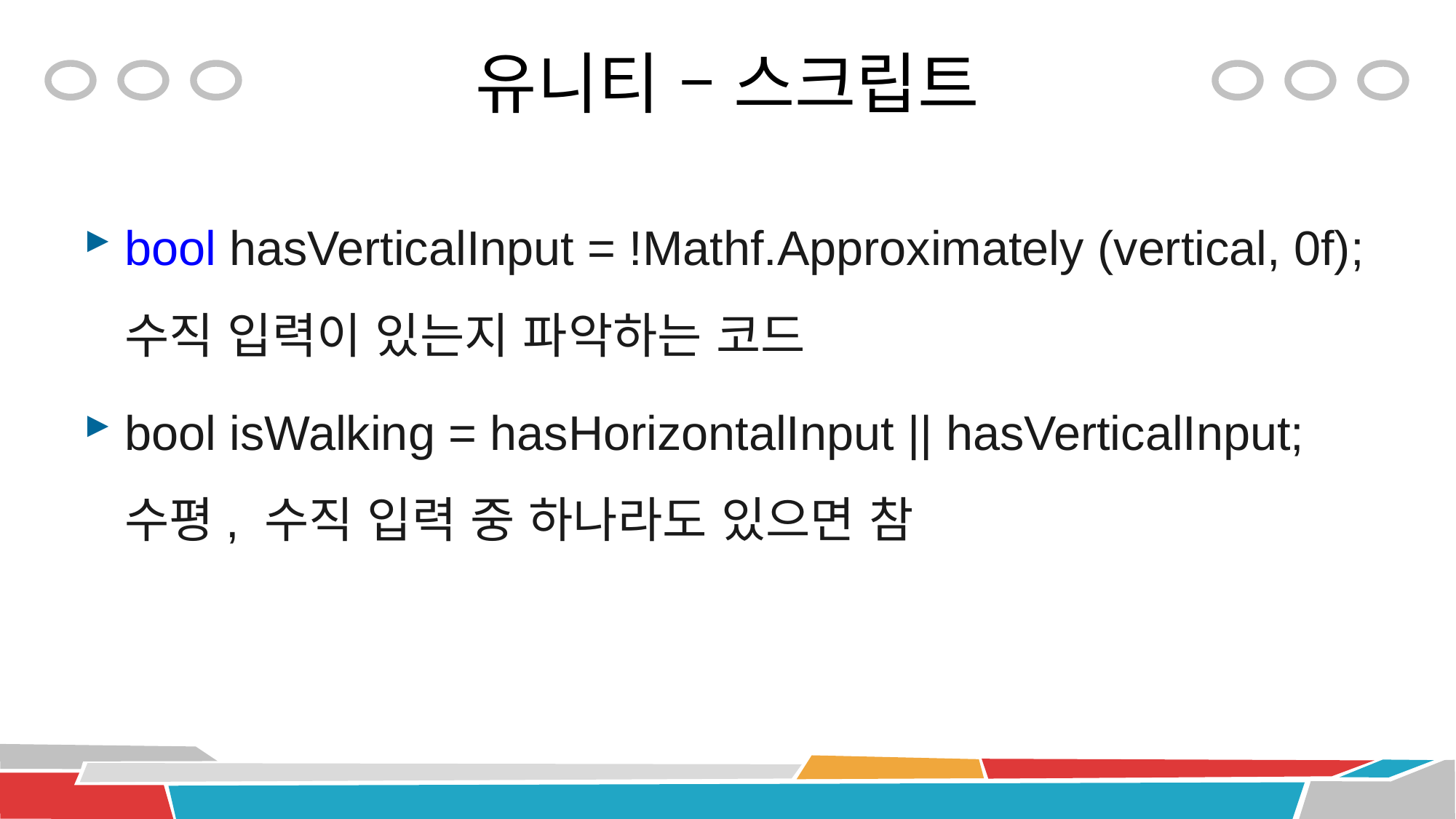

# 유니티 – 스크립트
bool hasVerticalInput = !Mathf.Approximately (vertical, 0f);
수직 입력이 있는지 파악하는 코드
bool isWalking = hasHorizontalInput || hasVerticalInput;
수평, 수직 입력 중 하나라도 있으면 참